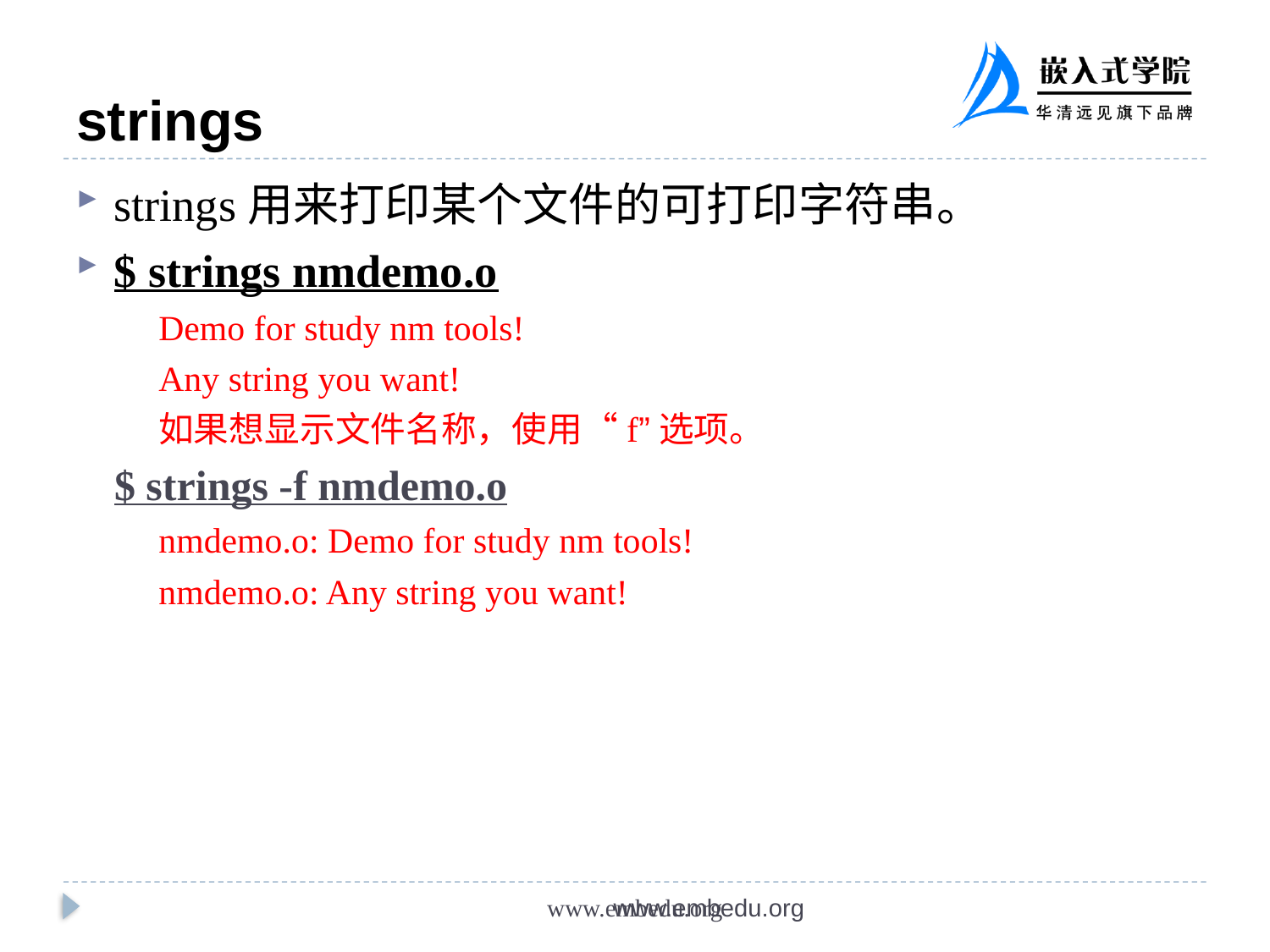

# strings
strings用来打印某个文件的可打印字符串。
$ strings nmdemo.o
Demo for study nm tools!
Any string you want!
如果想显示文件名称，使用“f”选项。
$ strings -f nmdemo.o
nmdemo.o: Demo for study nm tools!
nmdemo.o: Any string you want!
www.embedu.org
www.embedu.org